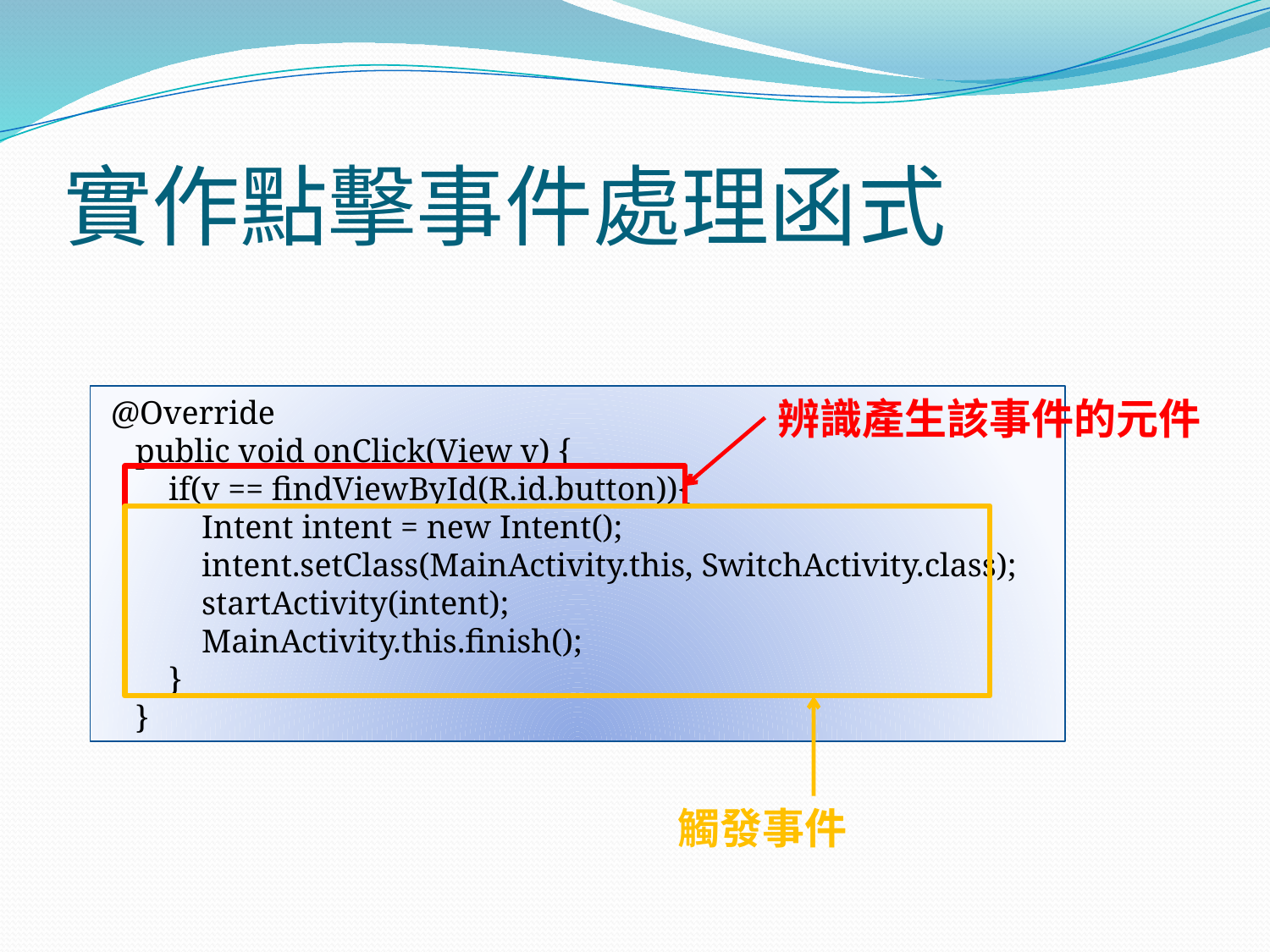

# 實作點擊事件處理函式
辨識產生該事件的元件
 @Override
    public void onClick(View v) {
        if(v == findViewById(R.id.button)){
            Intent intent = new Intent();
            intent.setClass(MainActivity.this, SwitchActivity.class);
            startActivity(intent);
            MainActivity.this.finish();
        }
    }

觸發事件